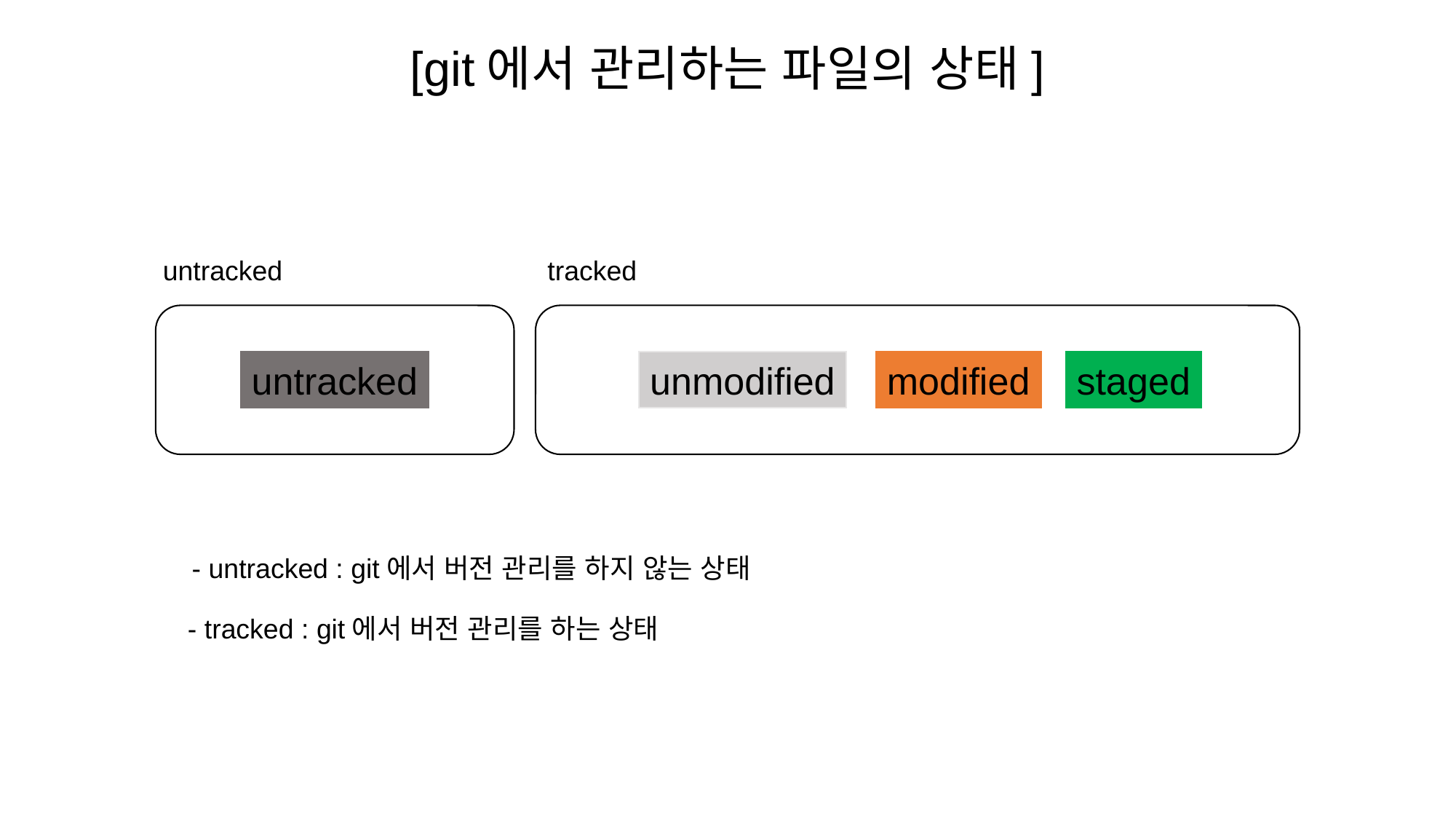

[git에서 관리하는 파일의 상태]
untracked
tracked

untracked
unmodified
modified
staged
- untracked : git에서 버전 관리를 하지 않는 상태
- tracked : git에서 버전 관리를 하는 상태